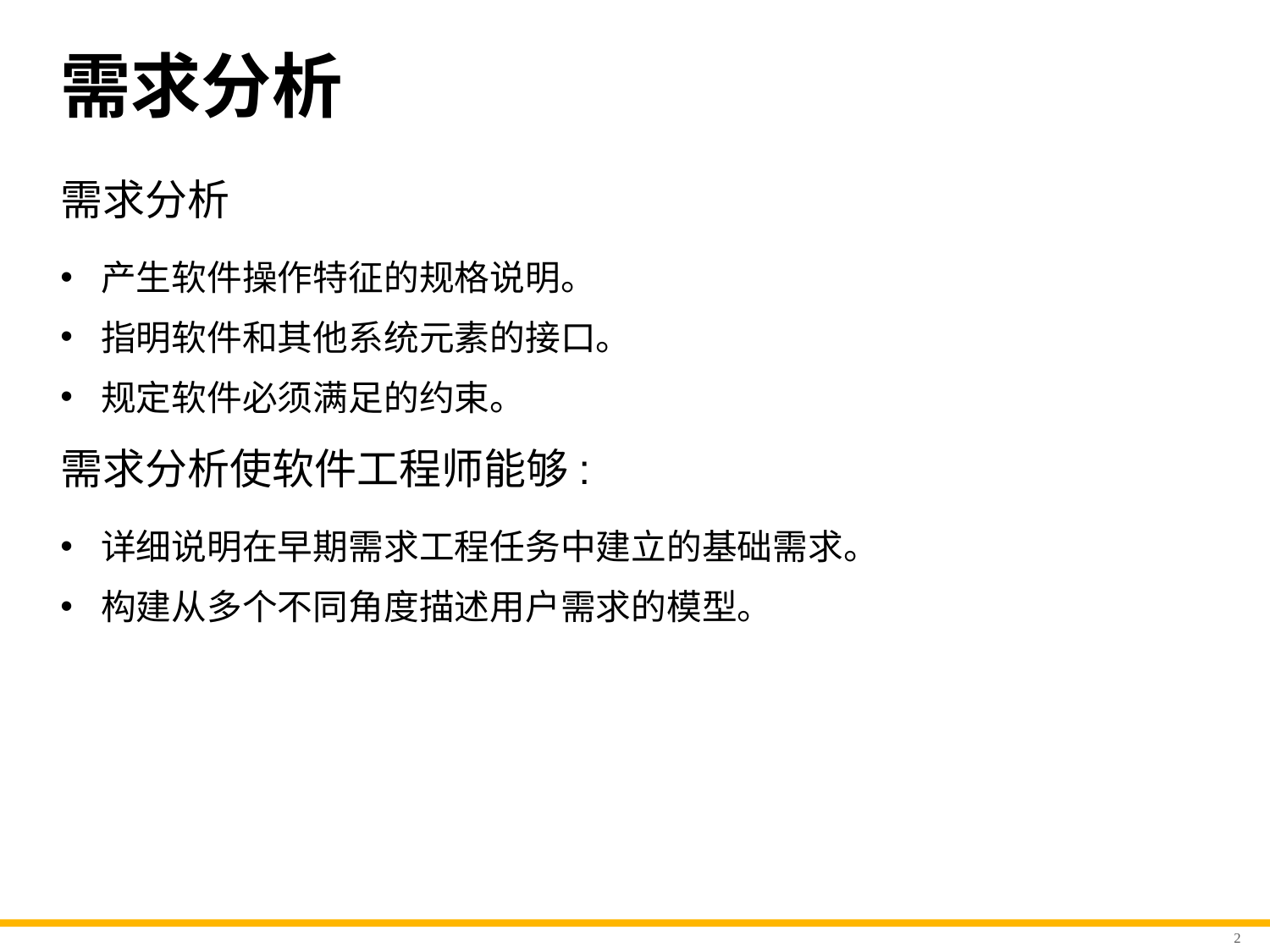

# 需求分析
需求分析
产生软件操作特征的规格说明。
指明软件和其他系统元素的接口。
规定软件必须满足的约束。
需求分析使软件工程师能够:
详细说明在早期需求工程任务中建立的基础需求。
构建从多个不同角度描述用户需求的模型。
2